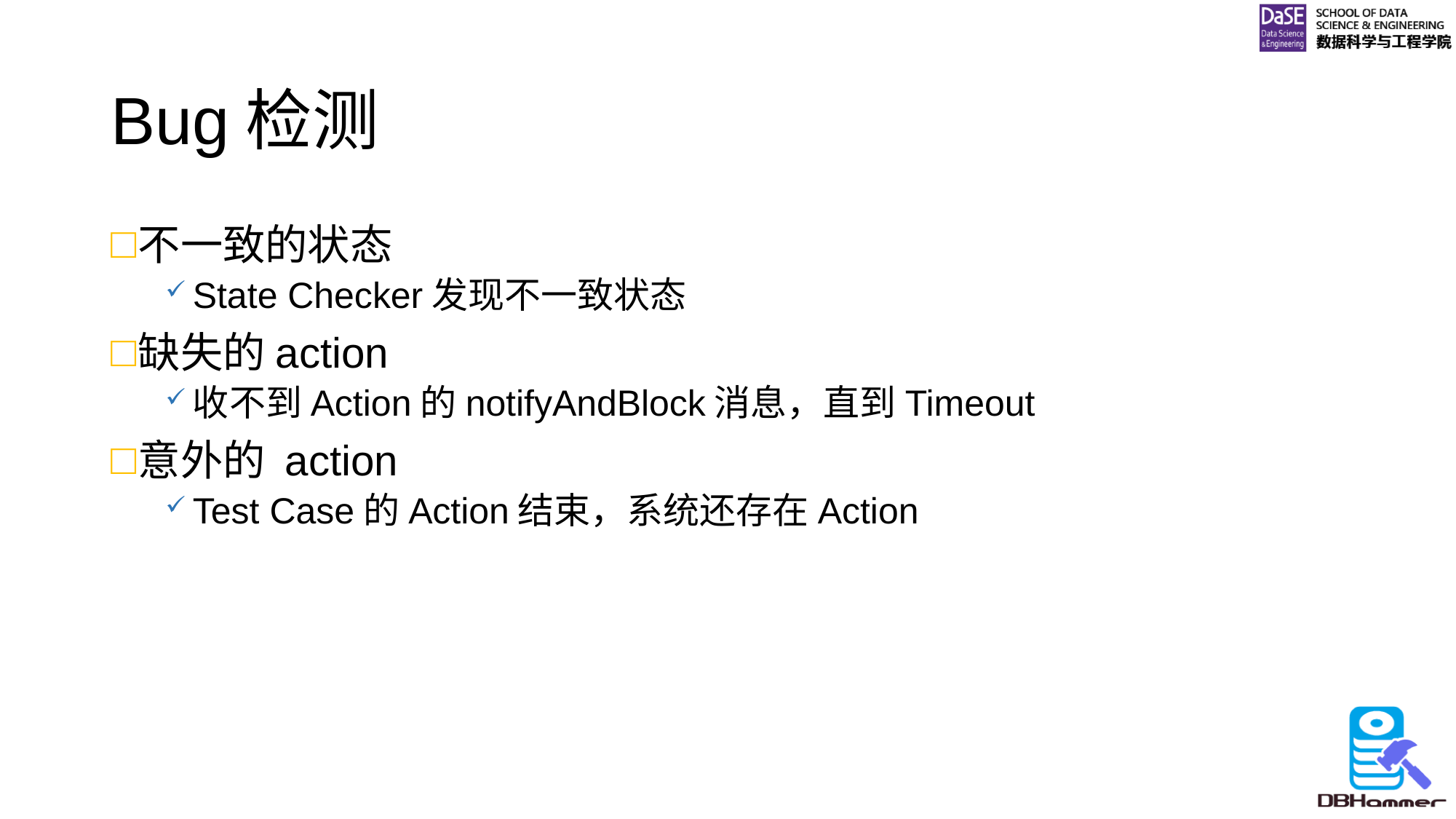

# Bug检测
不一致的状态
State Checker发现不一致状态
缺失的action
收不到Action的notifyAndBlock消息，直到Timeout
意外的 action
Test Case的Action结束，系统还存在Action